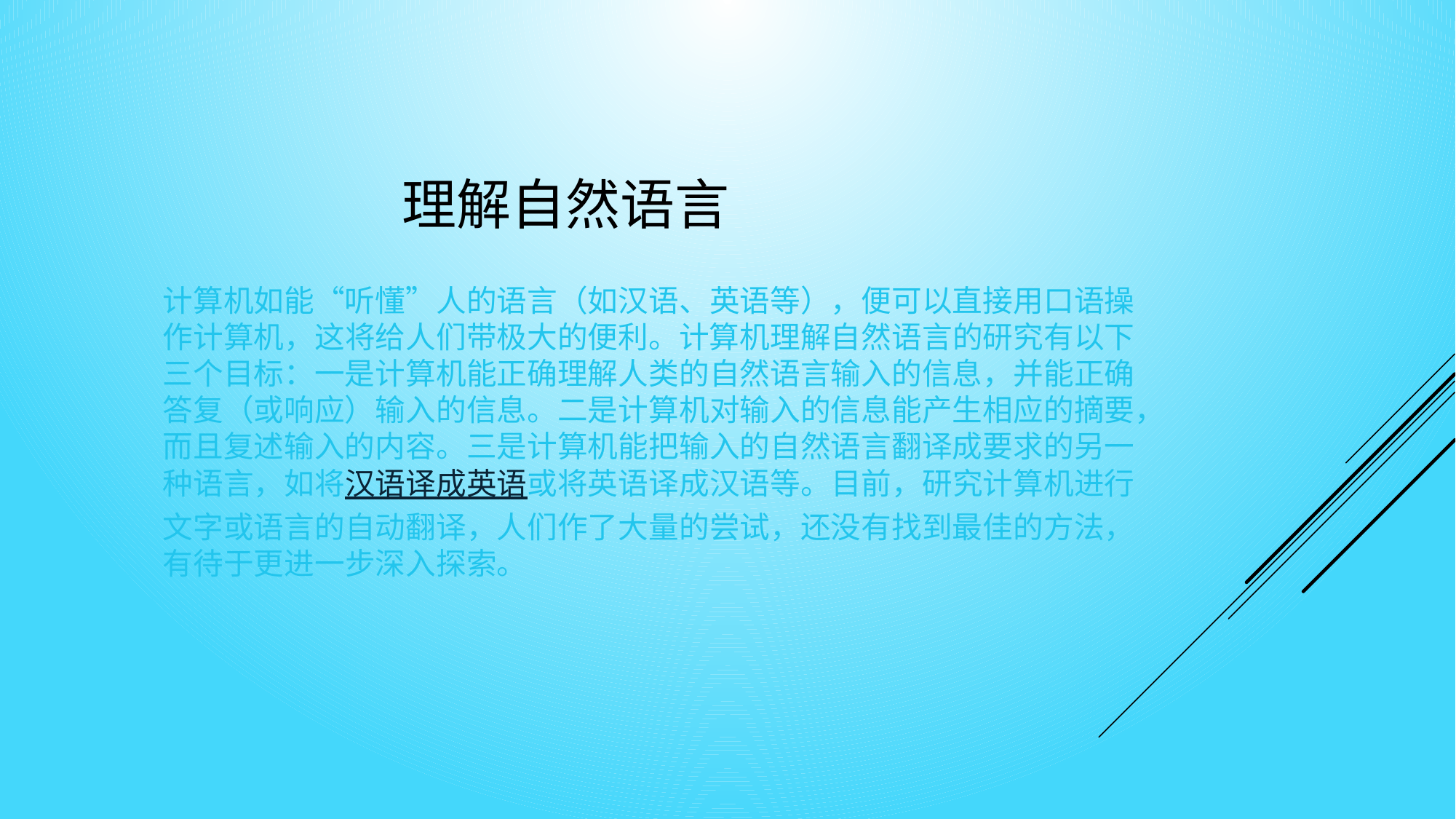

# 理解自然语言
计算机如能“听懂”人的语言（如汉语、英语等），便可以直接用口语操作计算机，这将给人们带极大的便利。计算机理解自然语言的研究有以下三个目标：一是计算机能正确理解人类的自然语言输入的信息，并能正确答复（或响应）输入的信息。二是计算机对输入的信息能产生相应的摘要，而且复述输入的内容。三是计算机能把输入的自然语言翻译成要求的另一种语言，如将汉语译成英语或将英语译成汉语等。目前，研究计算机进行文字或语言的自动翻译，人们作了大量的尝试，还没有找到最佳的方法，有待于更进一步深入探索。